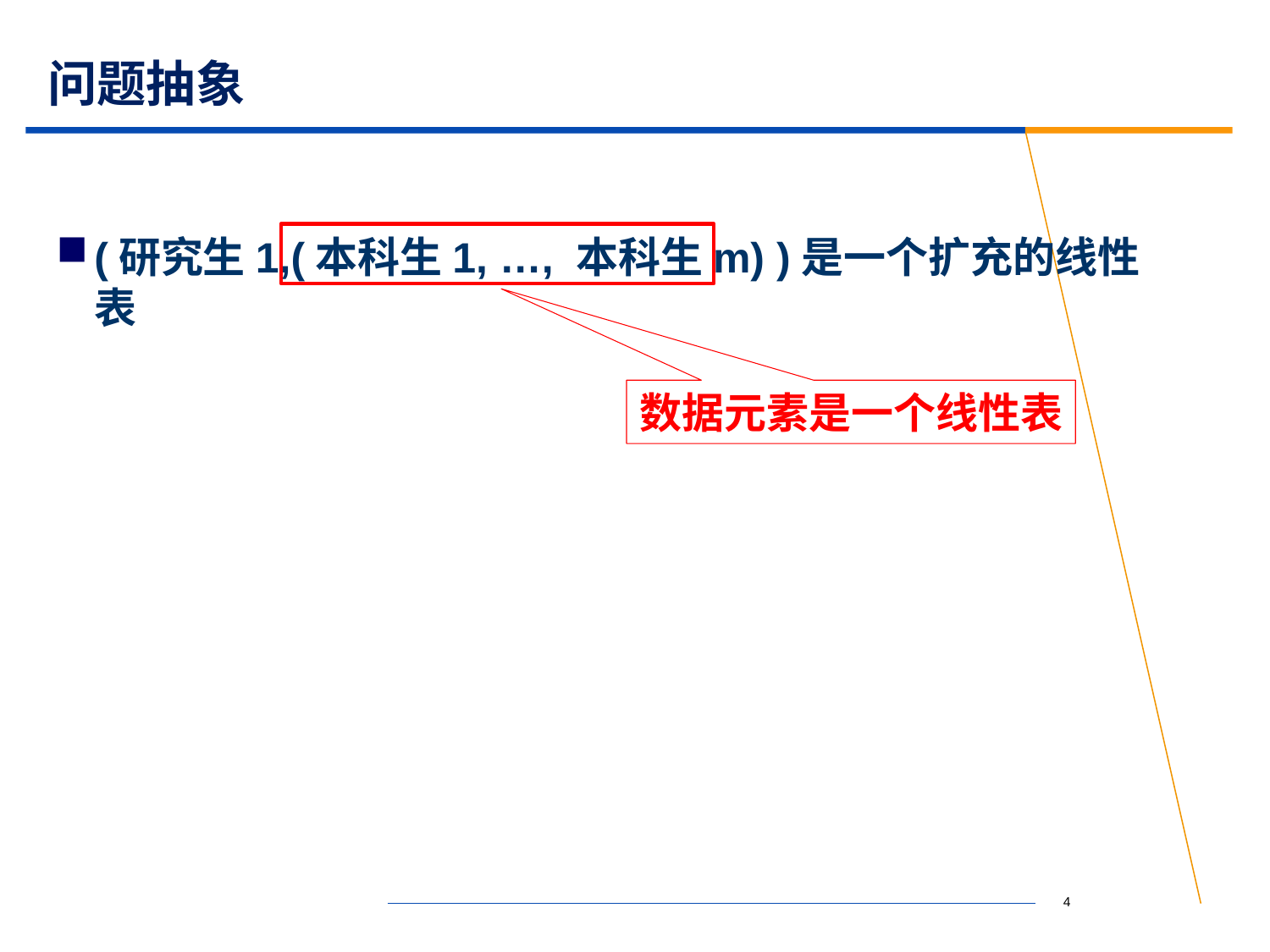

# 问题抽象

(研究生1,(本科生1, …, 本科生m) )是一个扩充的线性表

数据元素是一个线性表